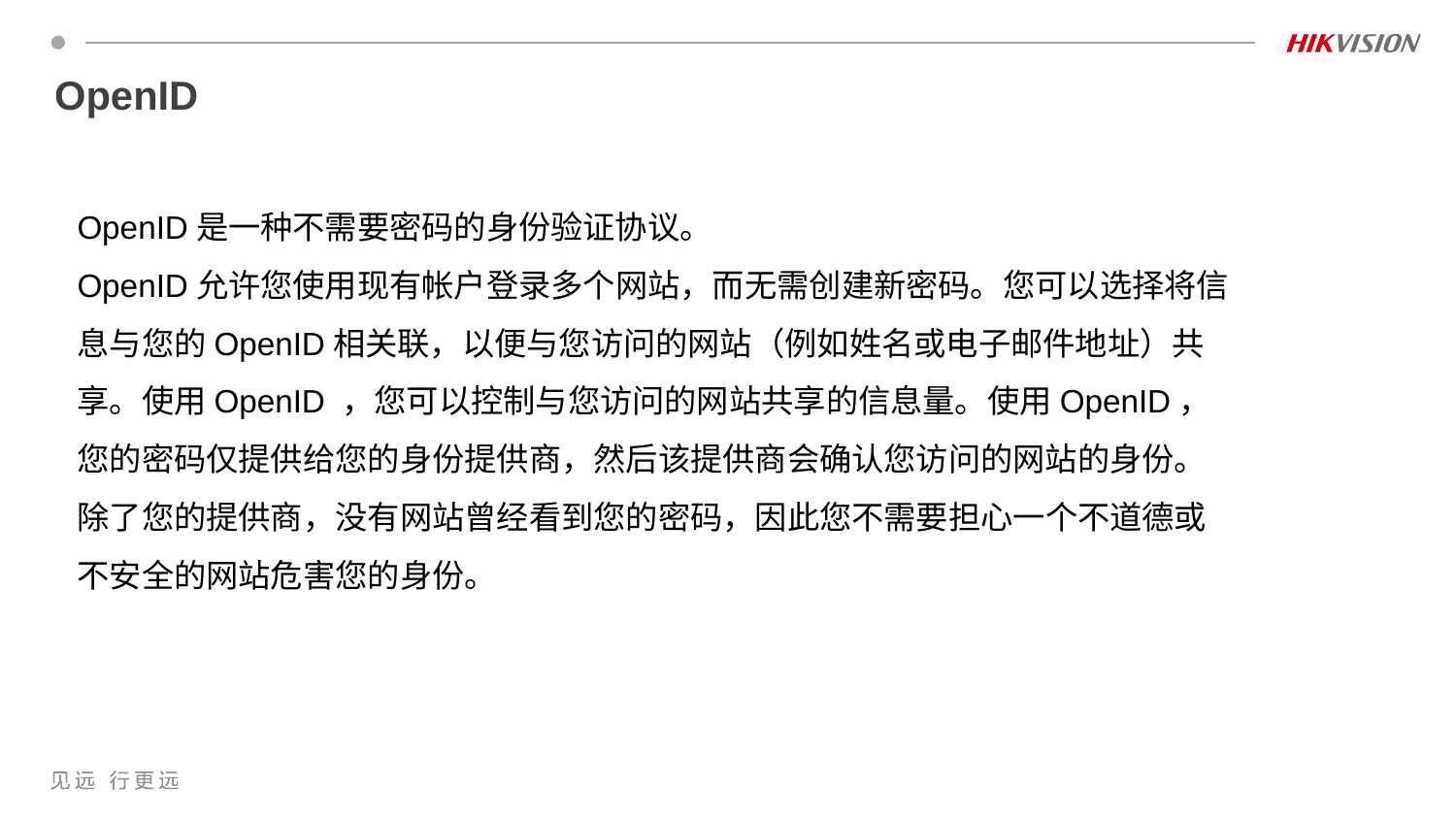

# OpenID
OpenID是一种不需要密码的身份验证协议。
OpenID允许您使用现有帐户登录多个网站，而无需创建新密码。您可以选择将信息与您的OpenID相关联，以便与您访问的网站（例如姓名或电子邮件地址）共享。使用OpenID ，您可以控制与您访问的网站共享的信息量。使用OpenID，您的密码仅提供给您的身份提供商，然后该提供商会确认您访问的网站的身份。除了您的提供商，没有网站曾经看到您的密码，因此您不需要担心一个不道德或不安全的网站危害您的身份。